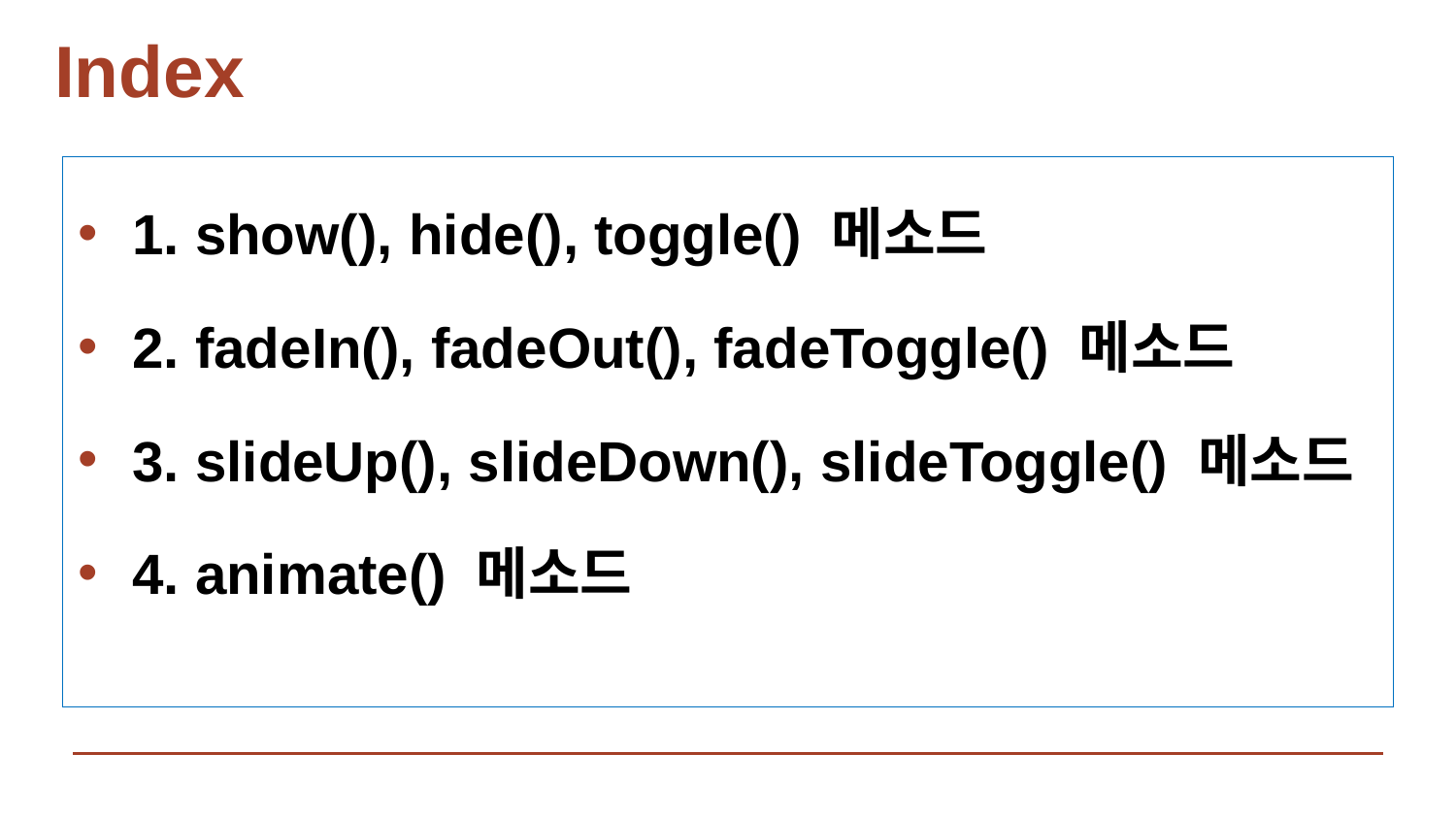

# Index
1. show(), hide(), toggle() 메소드
2. fadeIn(), fadeOut(), fadeToggle() 메소드
3. slideUp(), slideDown(), slideToggle() 메소드
4. animate() 메소드